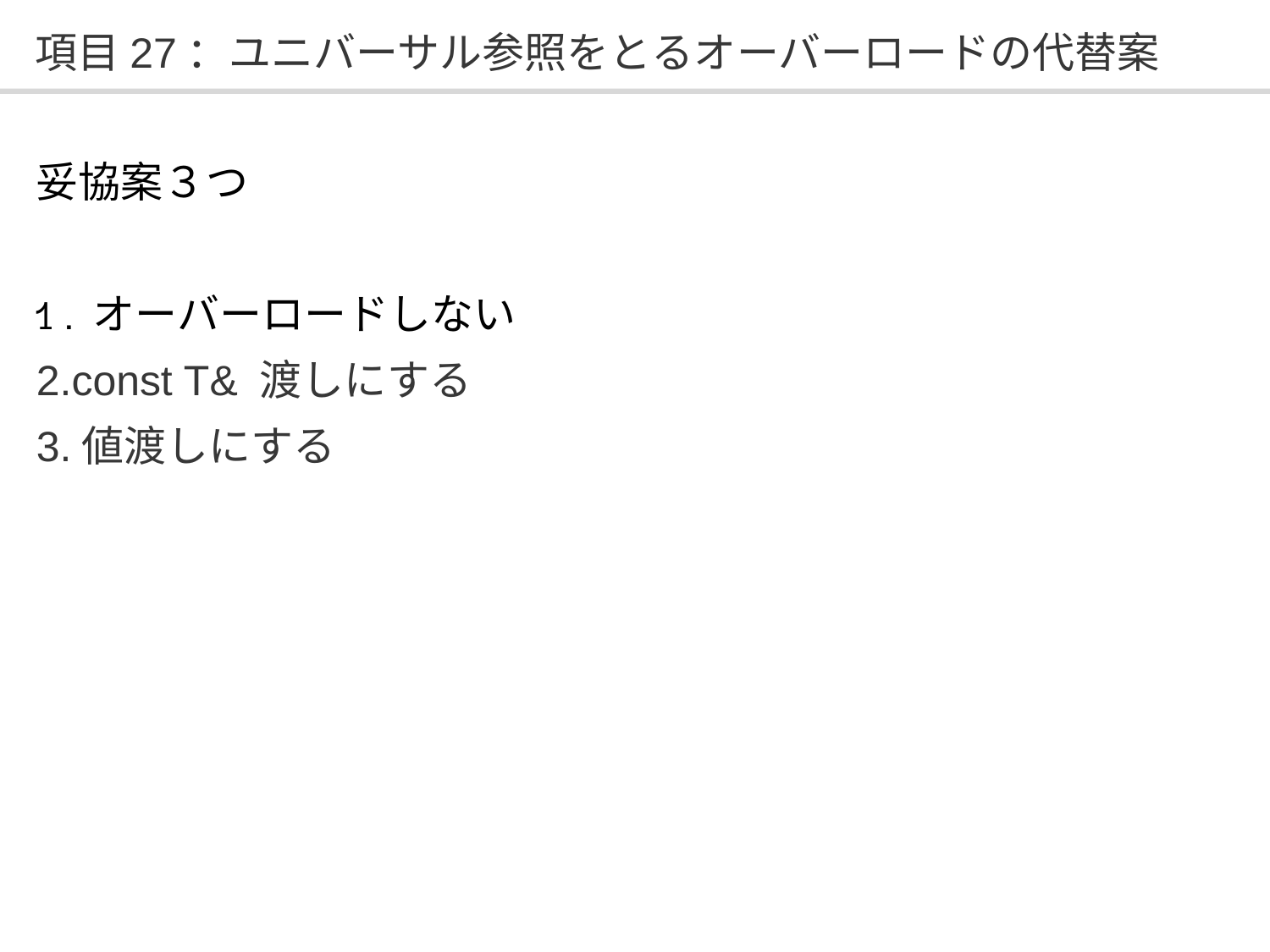

# 項目27：ユニバーサル参照をとるオーバーロードの代替案
妥協案３つ

1.オーバーロードしない
2.const T& 渡しにする
3.値渡しにする